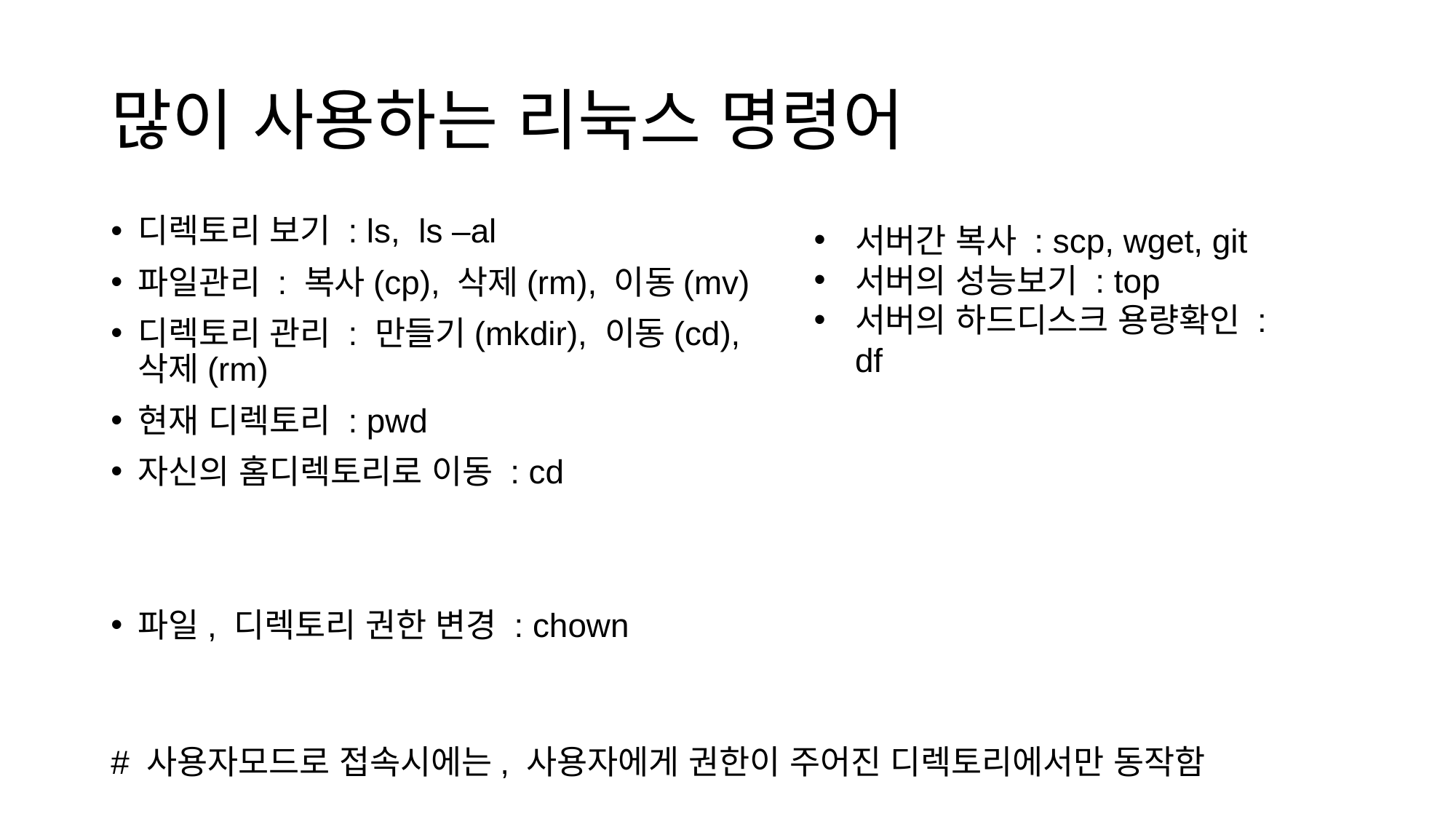

# 많이 사용하는 리눅스 명령어
디렉토리 보기 : ls,  ls –al
파일관리 : 복사(cp), 삭제(rm), 이동(mv)
디렉토리 관리 : 만들기(mkdir), 이동(cd),  삭제(rm)
현재 디렉토리 : pwd
자신의 홈디렉토리로 이동 : cd

파일, 디렉토리 권한 변경 : chown

서버간 복사 : scp, wget, git
서버의 성능보기 : top
서버의 하드디스크 용량확인 : df
# 사용자모드로 접속시에는, 사용자에게 권한이 주어진 디렉토리에서만 동작함